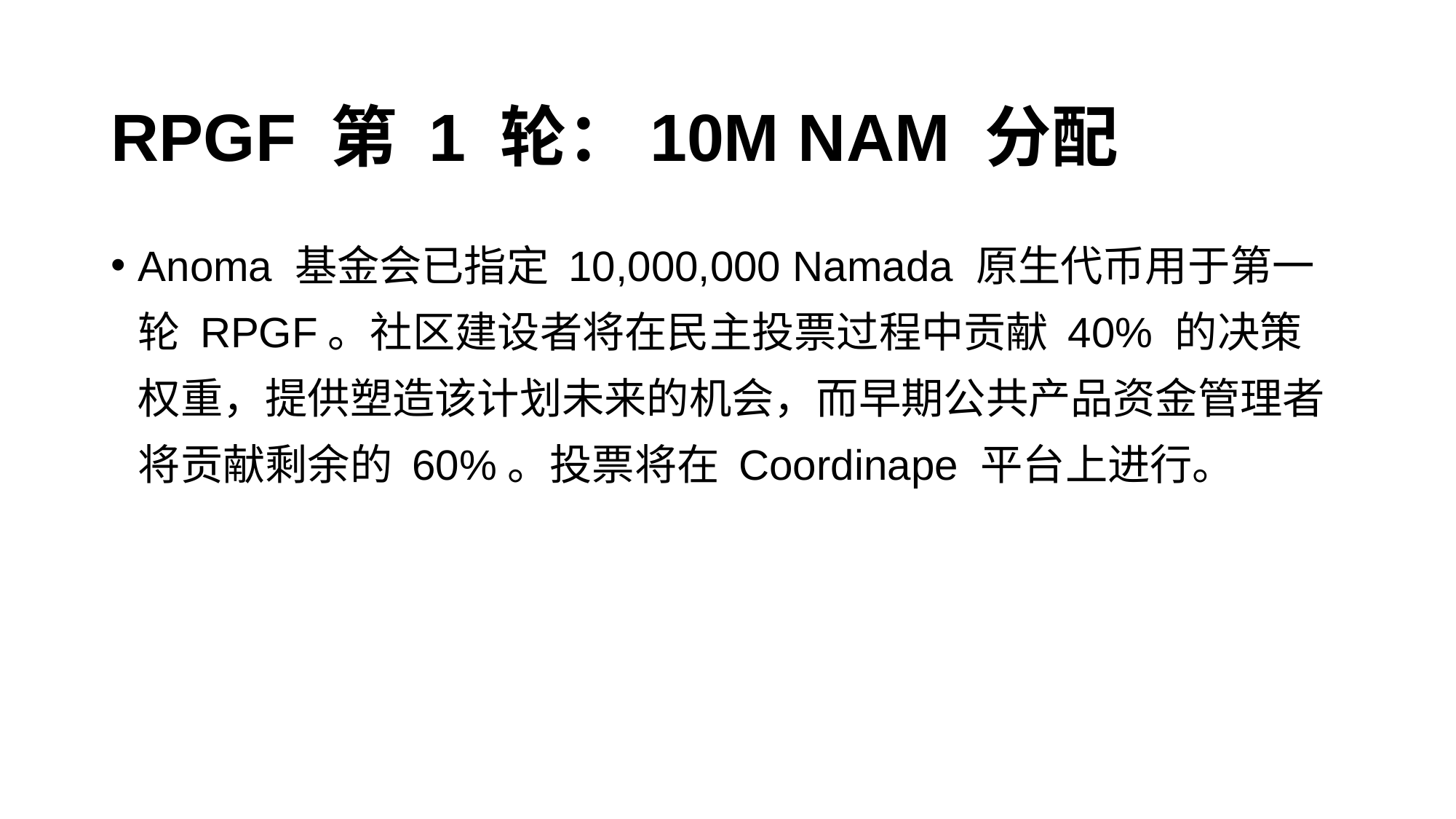

# RPGF 第 1 轮：10M NAM 分配
Anoma 基金会已指定 10,000,000 Namada 原生代币用于第一轮 RPGF。社区建设者将在民主投票过程中贡献 40% 的决策权重，提供塑造该计划未来的机会，而早期公共产品资金管理者将贡献剩余的 60%。投票将在 Coordinape 平台上进行。